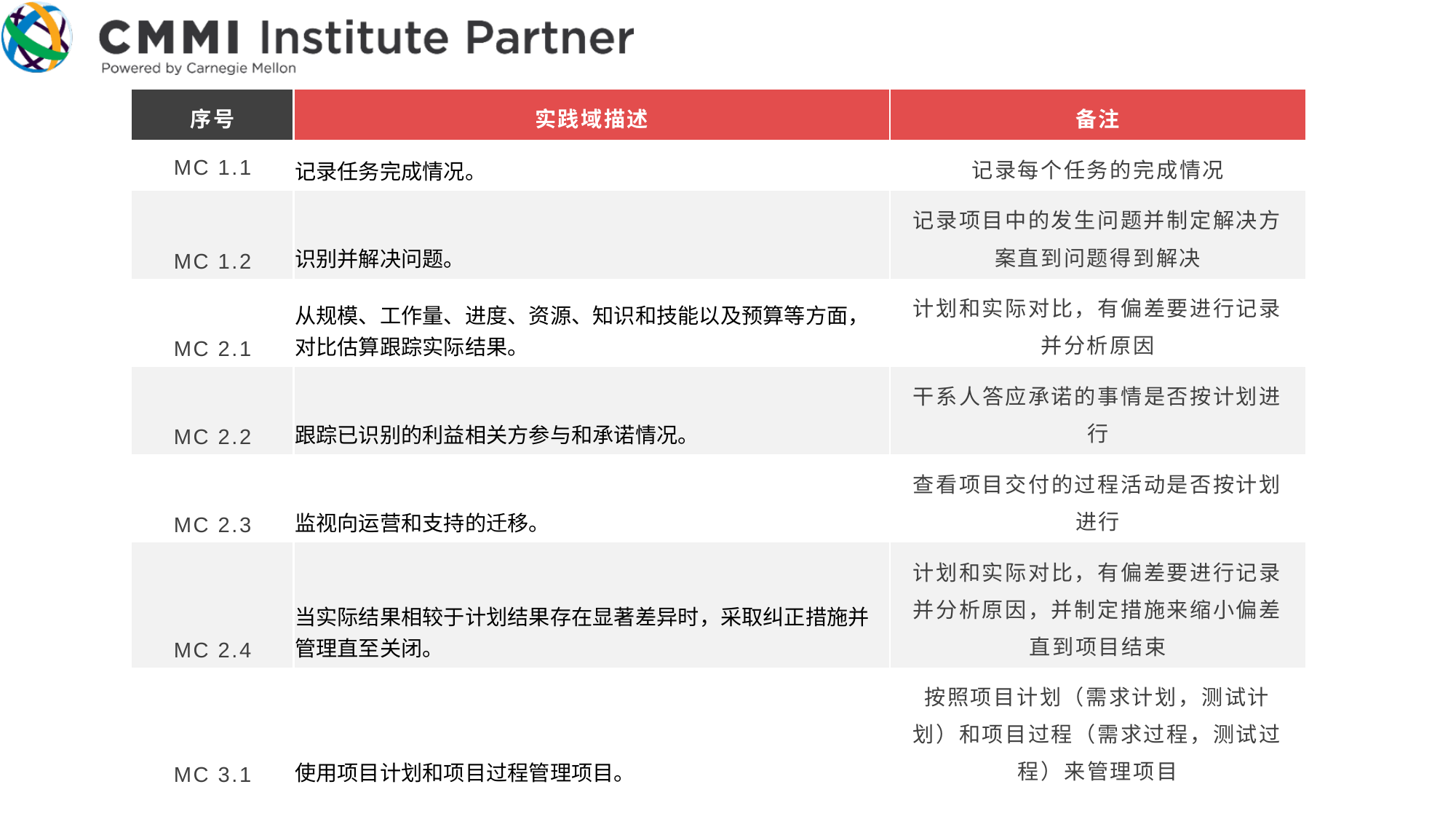

| 序号 | 实践域描述 | 备注 |
| --- | --- | --- |
| MC 1.1 | 记录任务完成情况。 | 记录每个任务的完成情况 |
| MC 1.2 | 识别并解决问题。 | 记录项目中的发生问题并制定解决方案直到问题得到解决 |
| MC 2.1 | 从规模、工作量、进度、资源、知识和技能以及预算等方面，对比估算跟踪实际结果。 | 计划和实际对比，有偏差要进行记录并分析原因 |
| MC 2.2 | 跟踪已识别的利益相关方参与和承诺情况。 | 干系人答应承诺的事情是否按计划进行 |
| MC 2.3 | 监视向运营和支持的迁移。 | 查看项目交付的过程活动是否按计划进行 |
| MC 2.4 | 当实际结果相较于计划结果存在显著差异时，采取纠正措施并管理直至关闭。 | 计划和实际对比，有偏差要进行记录并分析原因，并制定措施来缩小偏差直到项目结束 |
| MC 3.1 | 使用项目计划和项目过程管理项目。 | 按照项目计划（需求计划，测试计划）和项目过程（需求过程，测试过程）来管理项目 |